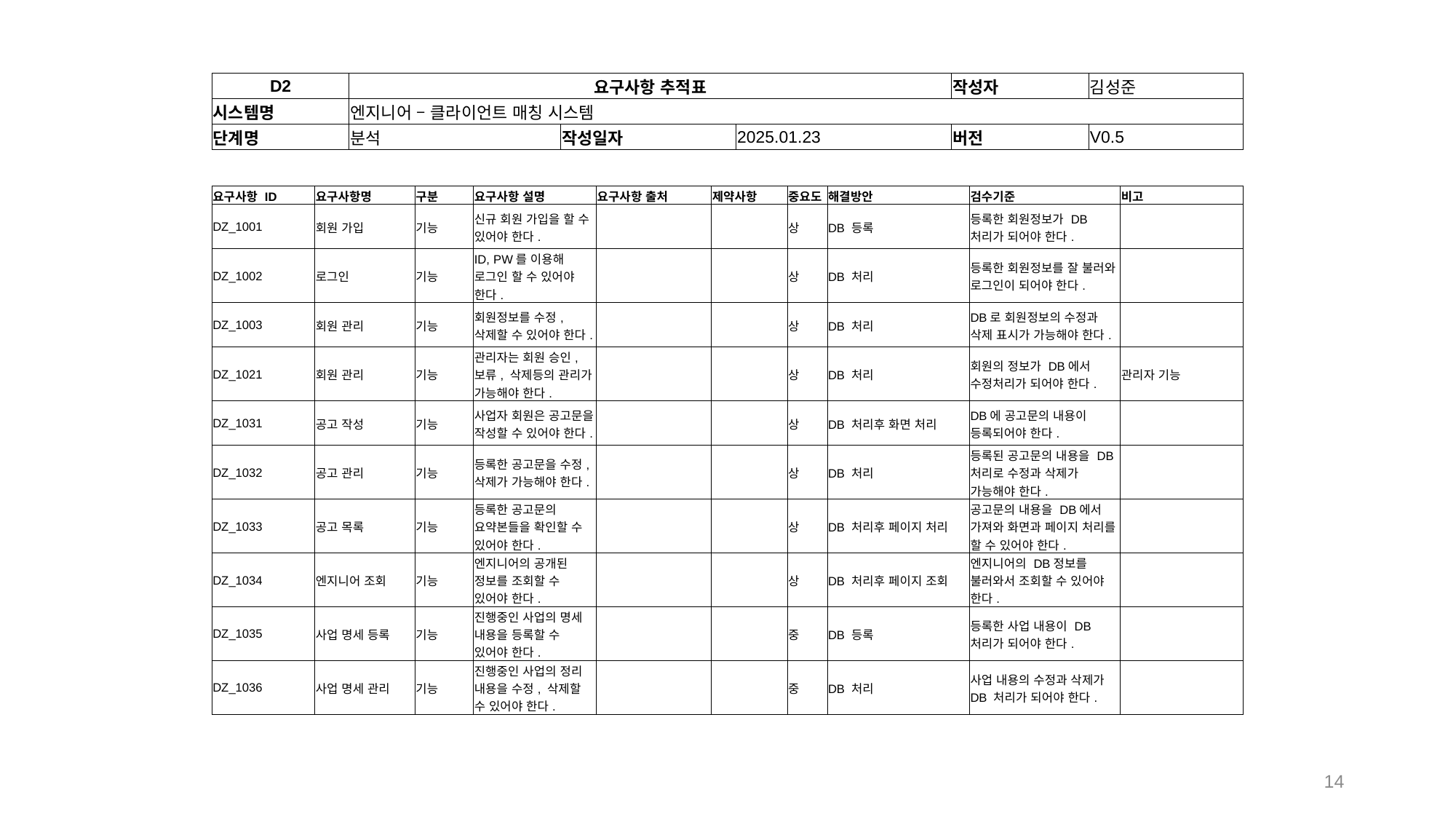

| D2 | 요구사항 추적표 |  |  | 작성자 | 김성준 |
| --- | --- | --- | --- | --- | --- |
| 시스템명 | 엔지니어 – 클라이언트 매칭 시스템 |  |  |  |  |
| 단계명 | 분석 | 작성일자 | 2025.01.23 | 버전 | V0.5 |
| 요구사항 ID | 요구사항명 | 구분 | 요구사항 설명 | 요구사항 출처 | 제약사항 | 중요도 | 해결방안 | 검수기준 | 비고 |
| --- | --- | --- | --- | --- | --- | --- | --- | --- | --- |
| DZ\_1001 | 회원 가입 | 기능 | 신규 회원 가입을 할 수 있어야 한다. |  |  | 상 | DB 등록 | 등록한 회원정보가 DB 처리가 되어야 한다. |  |
| DZ\_1002 | 로그인 | 기능 | ID, PW를 이용해 로그인 할 수 있어야 한다. |  |  | 상 | DB 처리 | 등록한 회원정보를 잘 불러와 로그인이 되어야 한다. |  |
| DZ\_1003 | 회원 관리 | 기능 | 회원정보를 수정, 삭제할 수 있어야 한다. |  |  | 상 | DB 처리 | DB로 회원정보의 수정과 삭제 표시가 가능해야 한다. |  |
| DZ\_1021 | 회원 관리 | 기능 | 관리자는 회원 승인, 보류, 삭제등의 관리가 가능해야 한다. |  |  | 상 | DB 처리 | 회원의 정보가 DB에서 수정처리가 되어야 한다. | 관리자 기능 |
| DZ\_1031 | 공고 작성 | 기능 | 사업자 회원은 공고문을 작성할 수 있어야 한다. |  |  | 상 | DB 처리후 화면 처리 | DB에 공고문의 내용이 등록되어야 한다. |  |
| DZ\_1032 | 공고 관리 | 기능 | 등록한 공고문을 수정, 삭제가 가능해야 한다. |  |  | 상 | DB 처리 | 등록된 공고문의 내용을 DB 처리로 수정과 삭제가 가능해야 한다. |  |
| DZ\_1033 | 공고 목록 | 기능 | 등록한 공고문의 요약본들을 확인할 수 있어야 한다. |  |  | 상 | DB 처리후 페이지 처리 | 공고문의 내용을 DB에서 가져와 화면과 페이지 처리를 할 수 있어야 한다. |  |
| DZ\_1034 | 엔지니어 조회 | 기능 | 엔지니어의 공개된 정보를 조회할 수 있어야 한다. |  |  | 상 | DB 처리후 페이지 조회 | 엔지니어의 DB정보를 불러와서 조회할 수 있어야 한다. |  |
| DZ\_1035 | 사업 명세 등록 | 기능 | 진행중인 사업의 명세 내용을 등록할 수 있어야 한다. |  |  | 중 | DB 등록 | 등록한 사업 내용이 DB 처리가 되어야 한다. |  |
| DZ\_1036 | 사업 명세 관리 | 기능 | 진행중인 사업의 정리 내용을 수정, 삭제할 수 있어야 한다. |  |  | 중 | DB 처리 | 사업 내용의 수정과 삭제가 DB 처리가 되어야 한다. |  |
14